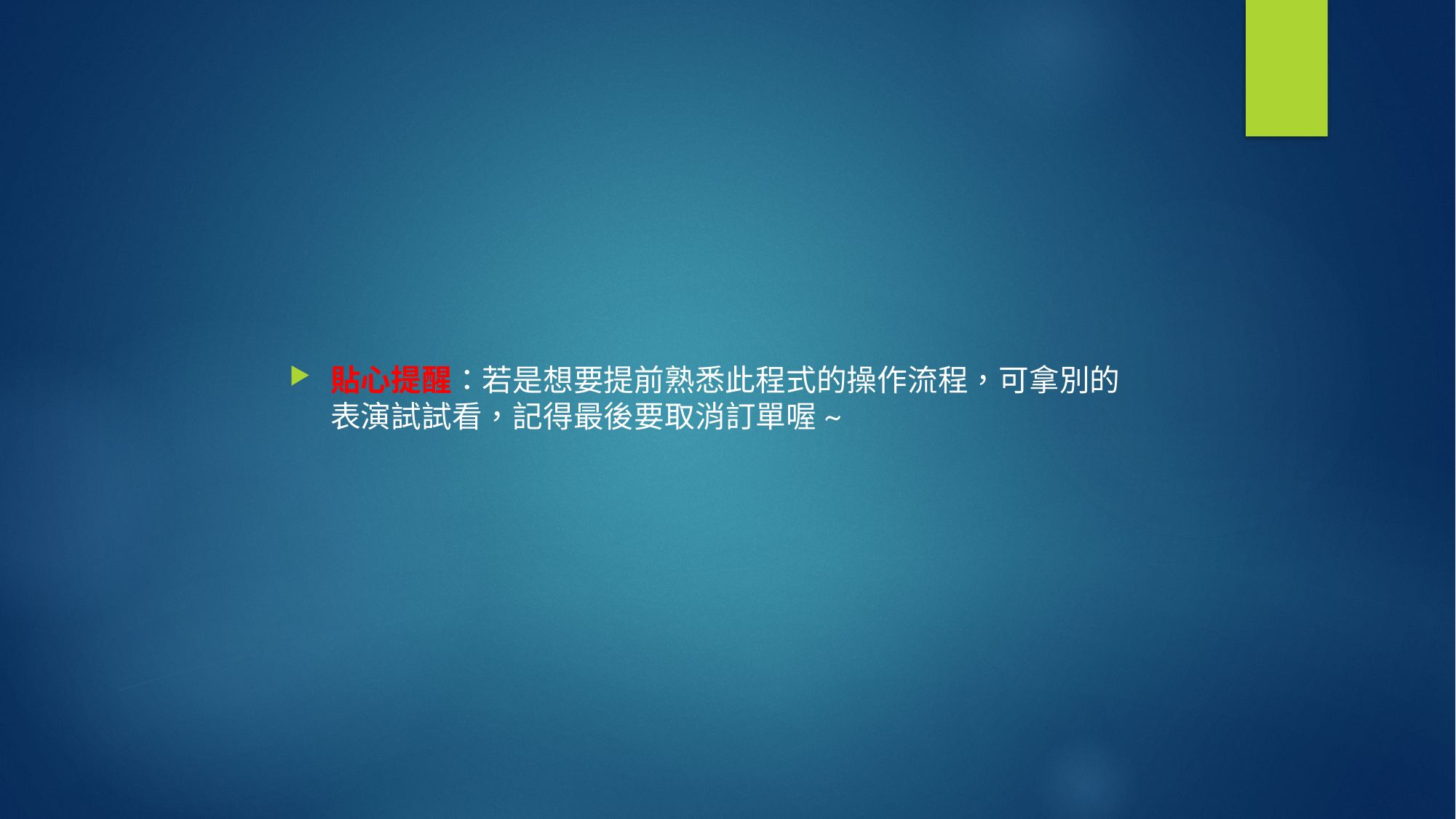

貼心提醒：若是想要提前熟悉此程式的操作流程，可拿別的表演試試看，記得最後要取消訂單喔~